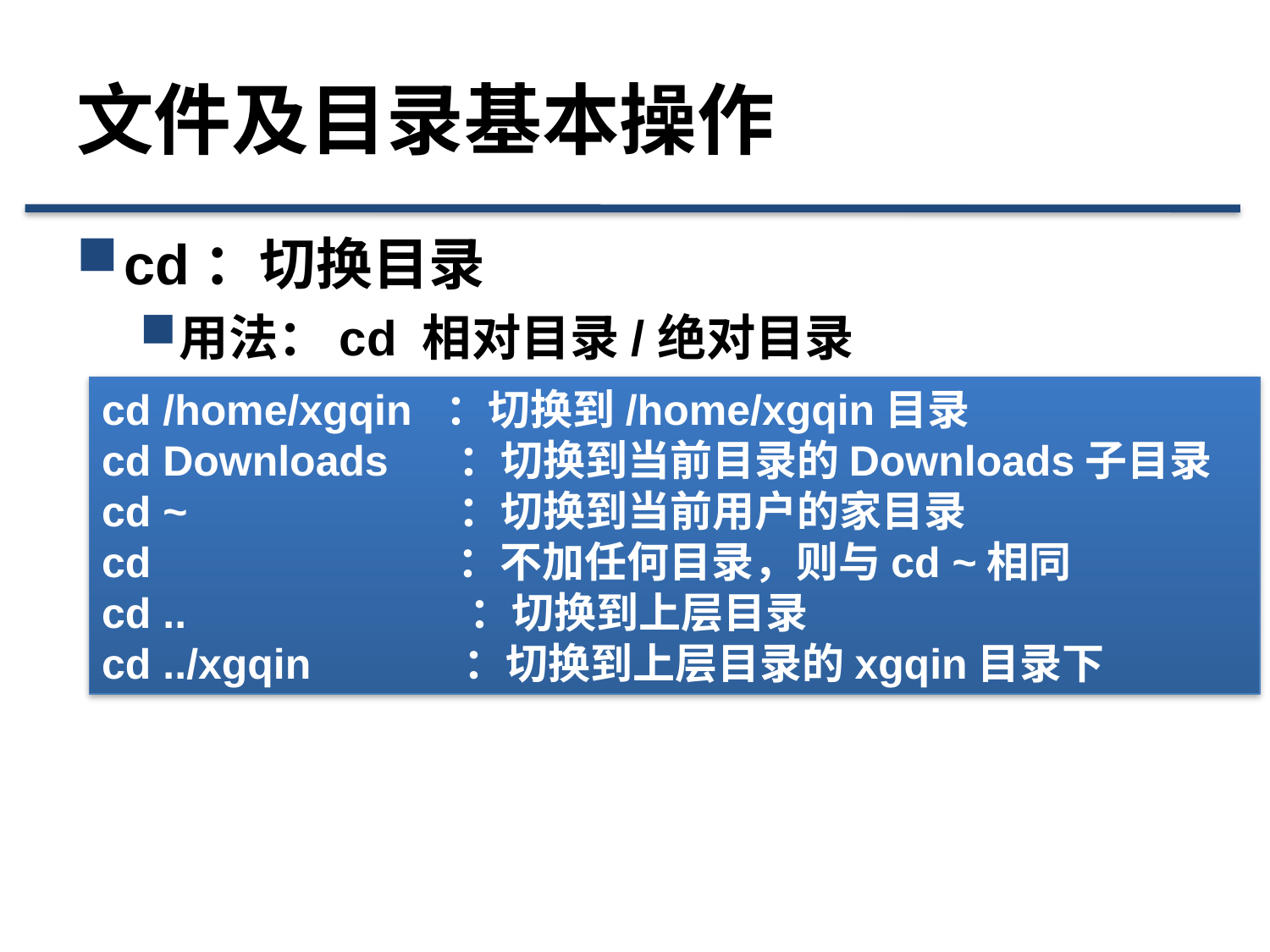

# 文件及目录基本操作
cd：切换目录
用法：cd 相对目录/绝对目录
cd /home/xgqin  ：切换到/home/xgqin目录
cd Downloads     ：切换到当前目录的Downloads子目录
cd ~                      ：切换到当前用户的家目录
cd                         ：不加任何目录，则与cd ~相同
cd ..                       ：切换到上层目录
cd ../xgqin            ：切换到上层目录的xgqin目录下